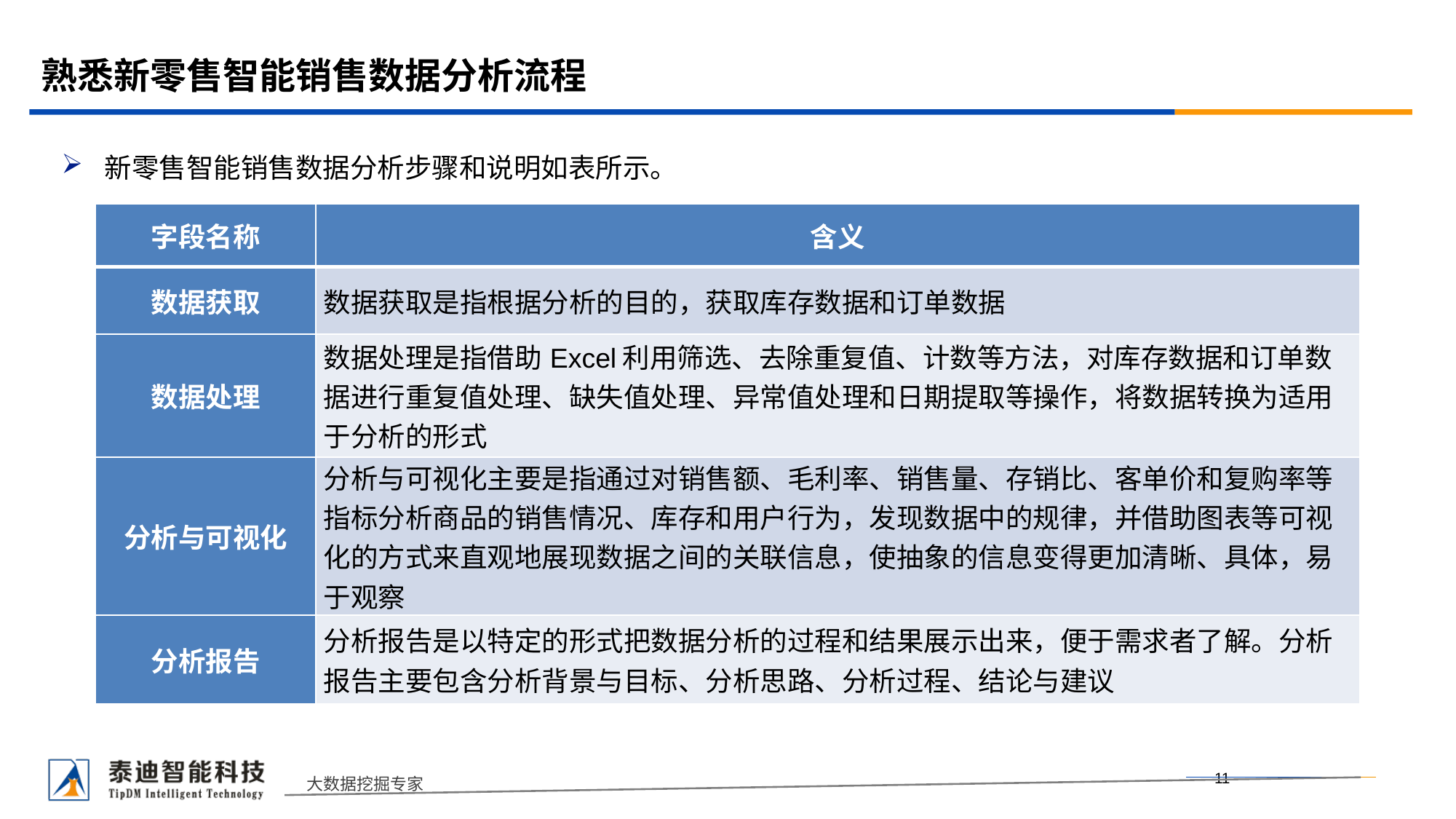

# 熟悉新零售智能销售数据分析流程
新零售智能销售数据分析步骤和说明如表所示。
| 字段名称 | 含义 |
| --- | --- |
| 数据获取 | 数据获取是指根据分析的目的，获取库存数据和订单数据 |
| 数据处理 | 数据处理是指借助Excel利用筛选、去除重复值、计数等方法，对库存数据和订单数据进行重复值处理、缺失值处理、异常值处理和日期提取等操作，将数据转换为适用于分析的形式 |
| 分析与可视化 | 分析与可视化主要是指通过对销售额、毛利率、销售量、存销比、客单价和复购率等指标分析商品的销售情况、库存和用户行为，发现数据中的规律，并借助图表等可视化的方式来直观地展现数据之间的关联信息，使抽象的信息变得更加清晰、具体，易于观察 |
| 分析报告 | 分析报告是以特定的形式把数据分析的过程和结果展示出来，便于需求者了解。分析报告主要包含分析背景与目标、分析思路、分析过程、结论与建议 |